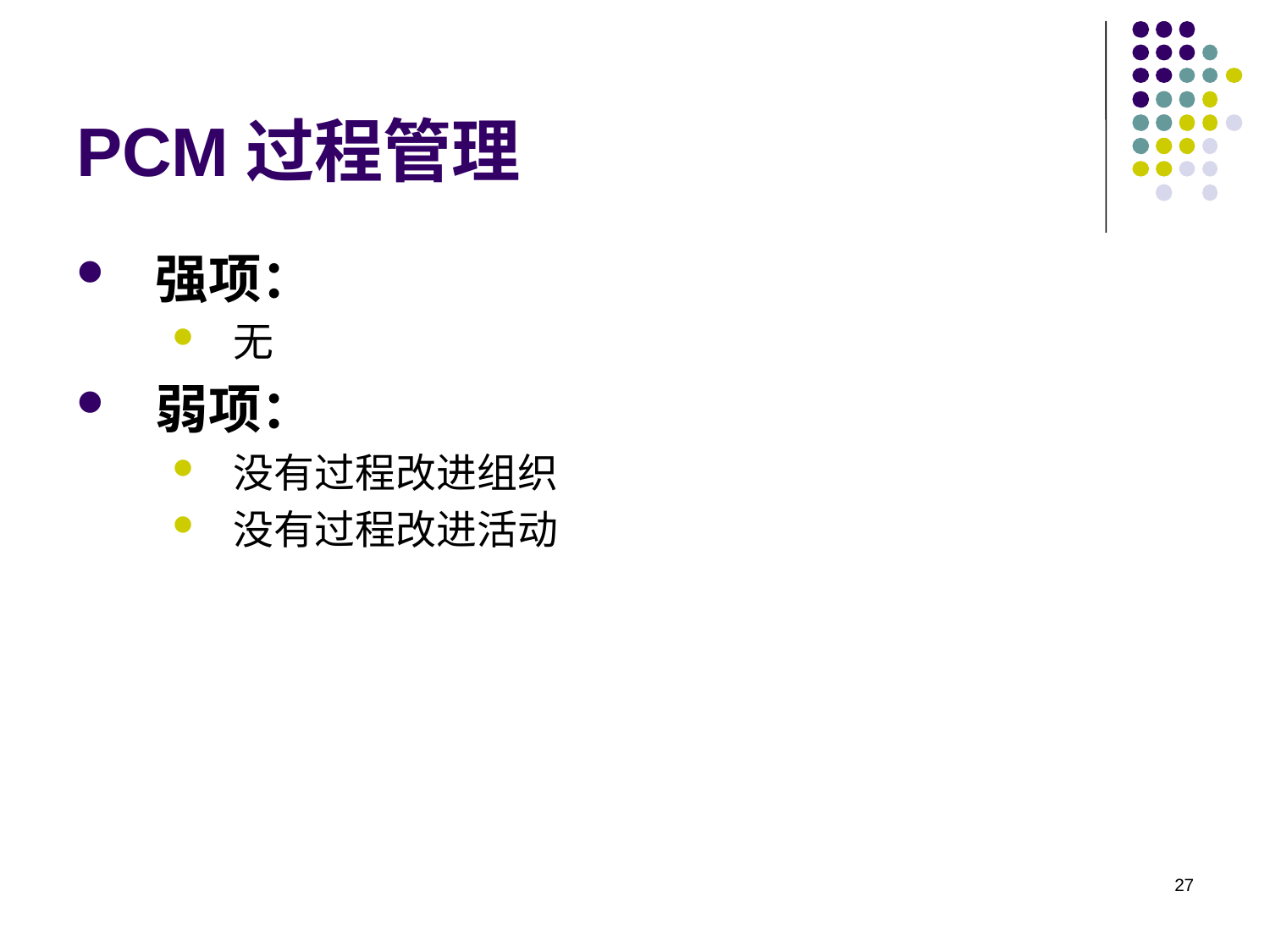

PCM过程管理
强项：
无
弱项：
没有过程改进组织
没有过程改进活动

27